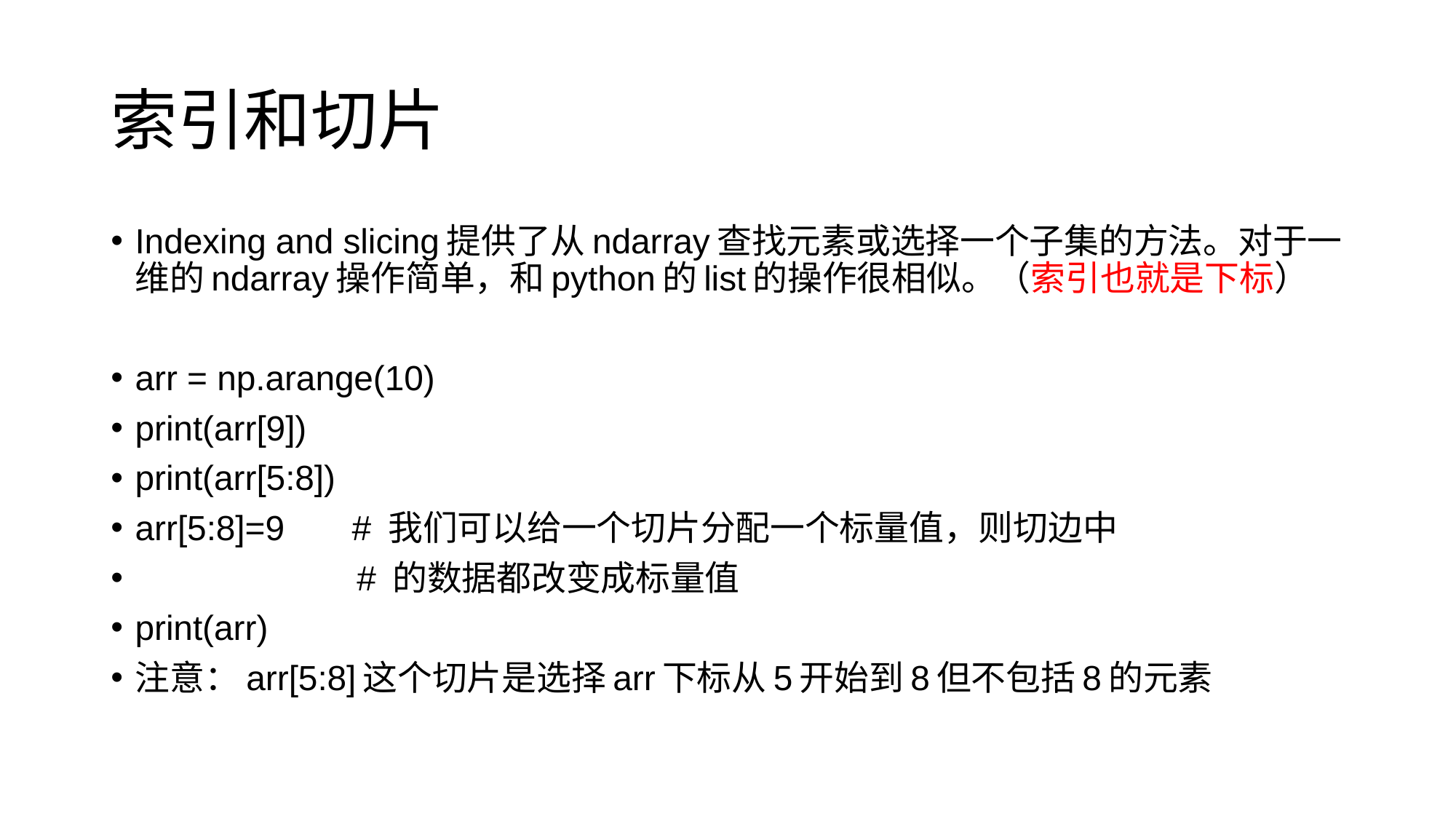

# 索引和切片
Indexing and slicing提供了从ndarray查找元素或选择一个子集的方法。对于一维的ndarray操作简单，和python的list的操作很相似。（索引也就是下标）

arr = np.arange(10)
print(arr[9])
print(arr[5:8])
arr[5:8]=9       # 我们可以给一个切片分配一个标量值，则切边中
                       # 的数据都改变成标量值
print(arr)
注意：arr[5:8]这个切片是选择arr下标从5开始到8但不包括8的元素